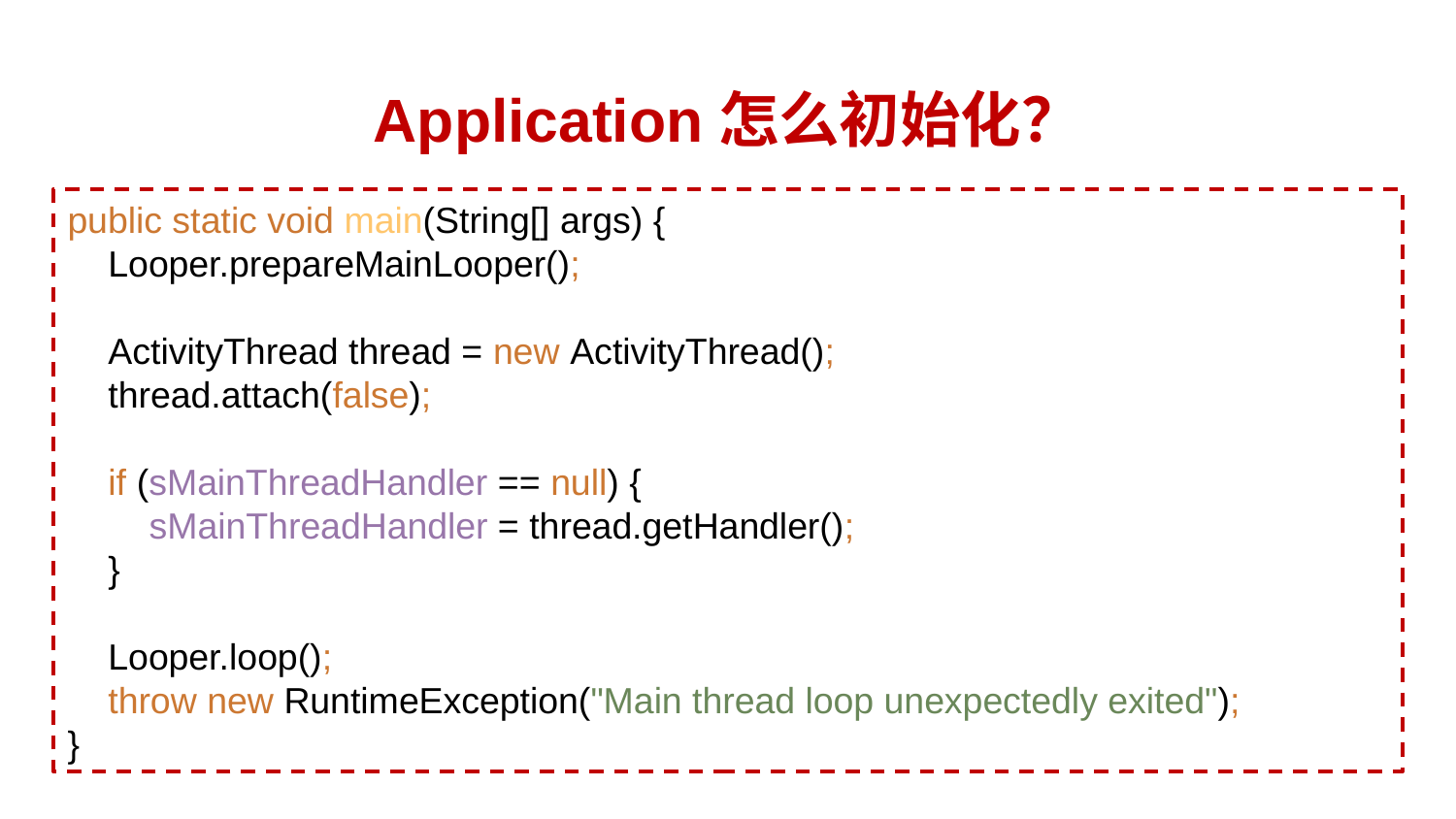

# Application怎么初始化？
public static void main(String[] args) {
    Looper.prepareMainLooper();
    ActivityThread thread = new ActivityThread();
    thread.attach(false);
    if (sMainThreadHandler == null) {
        sMainThreadHandler = thread.getHandler();
    }
    Looper.loop();
    throw new RuntimeException("Main thread loop unexpectedly exited");
}